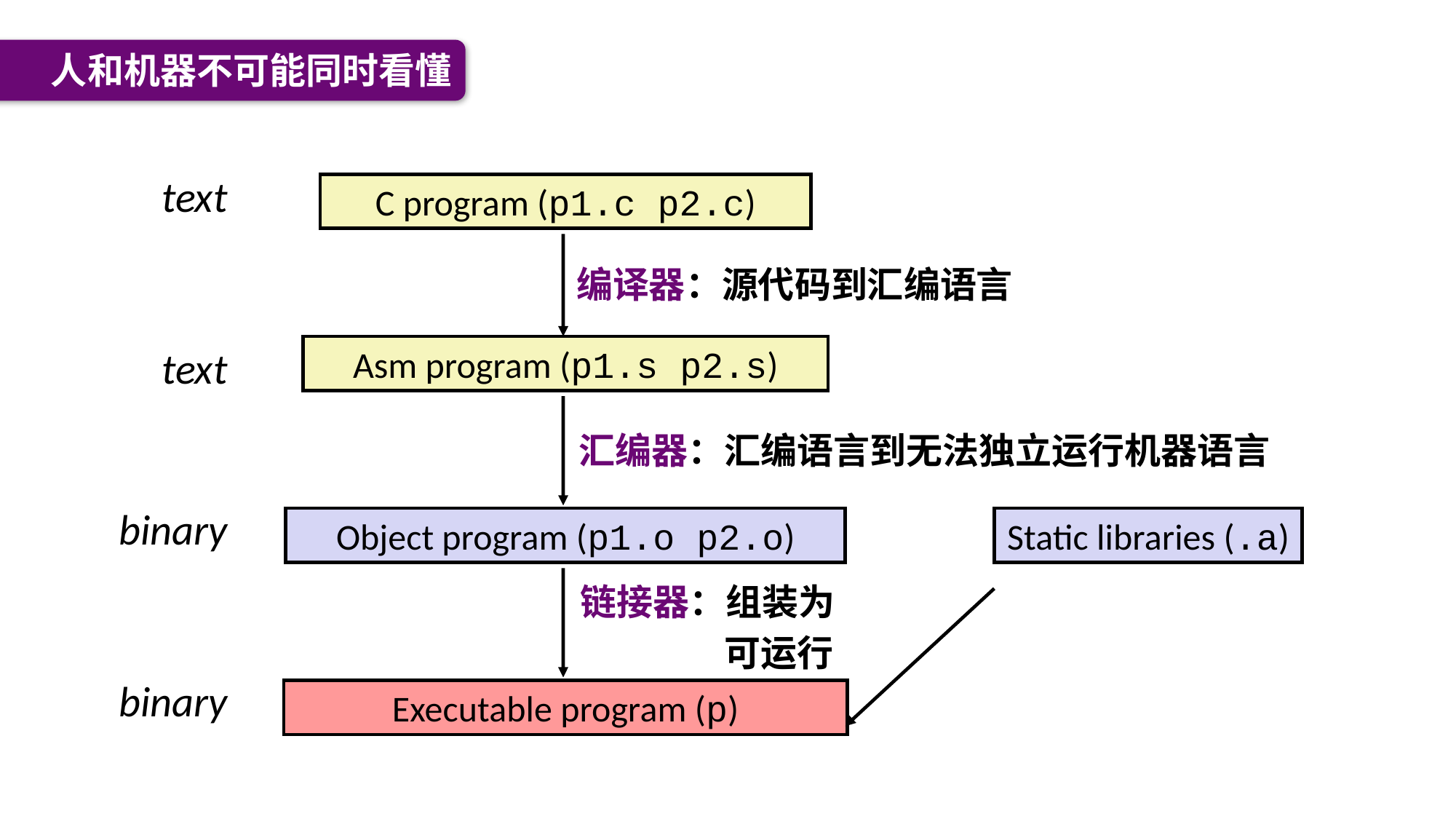

人和机器不可能同时看懂
text
C program (p1.c p2.c)

编译器：源代码到汇编语言
text
Asm program (p1.s p2.s)

汇编器：汇编语言到无法独立运行机器语言
binary
Object program (p1.o p2.o)
Static libraries (.a)

链接器：组装为
可运行

binary
Executable program (p)